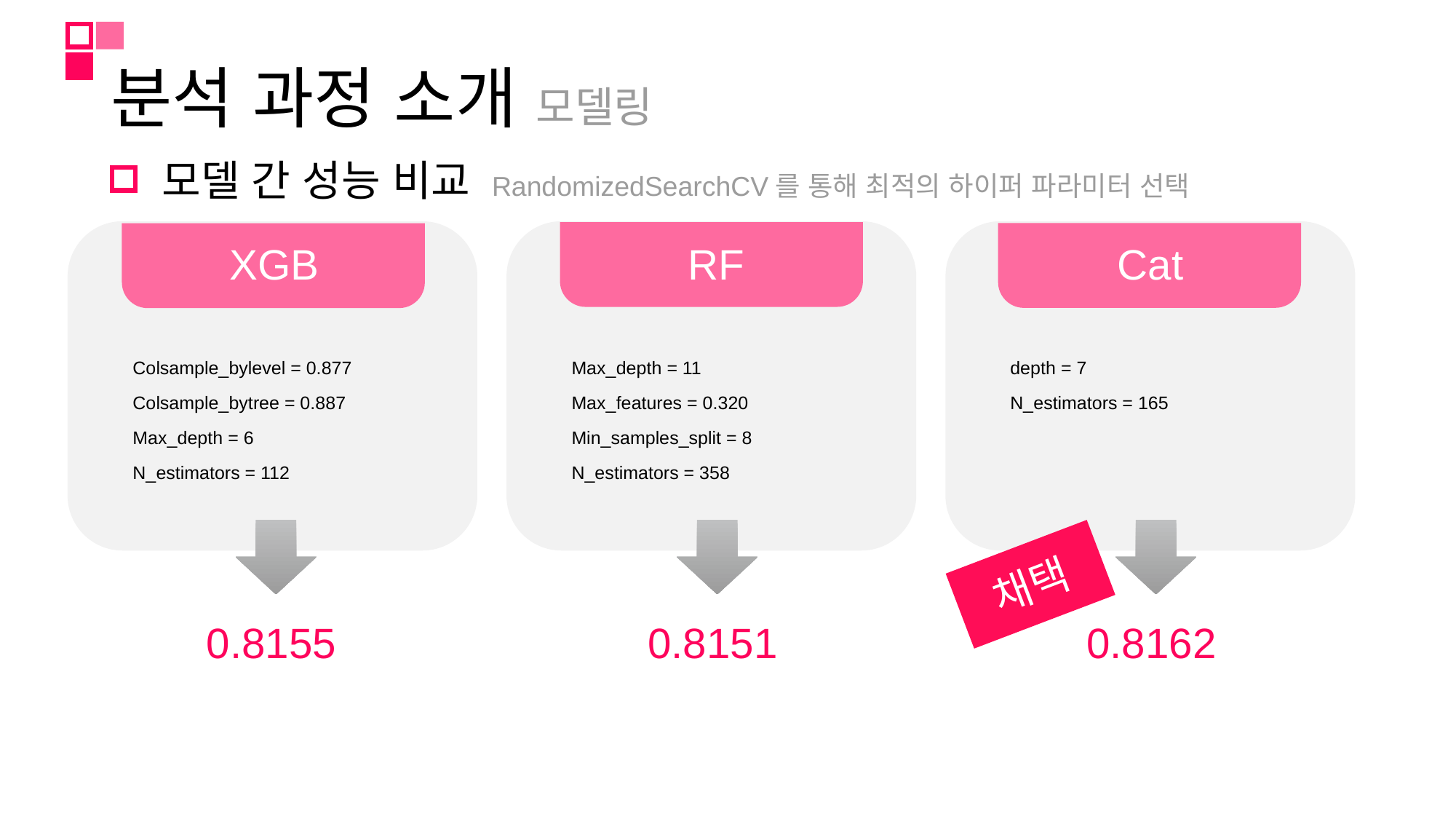

# 분석 과정 소개 모델링
모델 간 성능 비교 RandomizedSearchCV를 통해 최적의 하이퍼 파라미터 선택

XGB
RF
Cat
Colsample_bylevel = 0.877
Colsample_bytree = 0.887
Max_depth = 6
N_estimators = 112
Max_depth = 11
Max_features = 0.320
Min_samples_split = 8
N_estimators = 358
depth = 7
N_estimators = 165

채택
0.8155
0.8151
0.8162